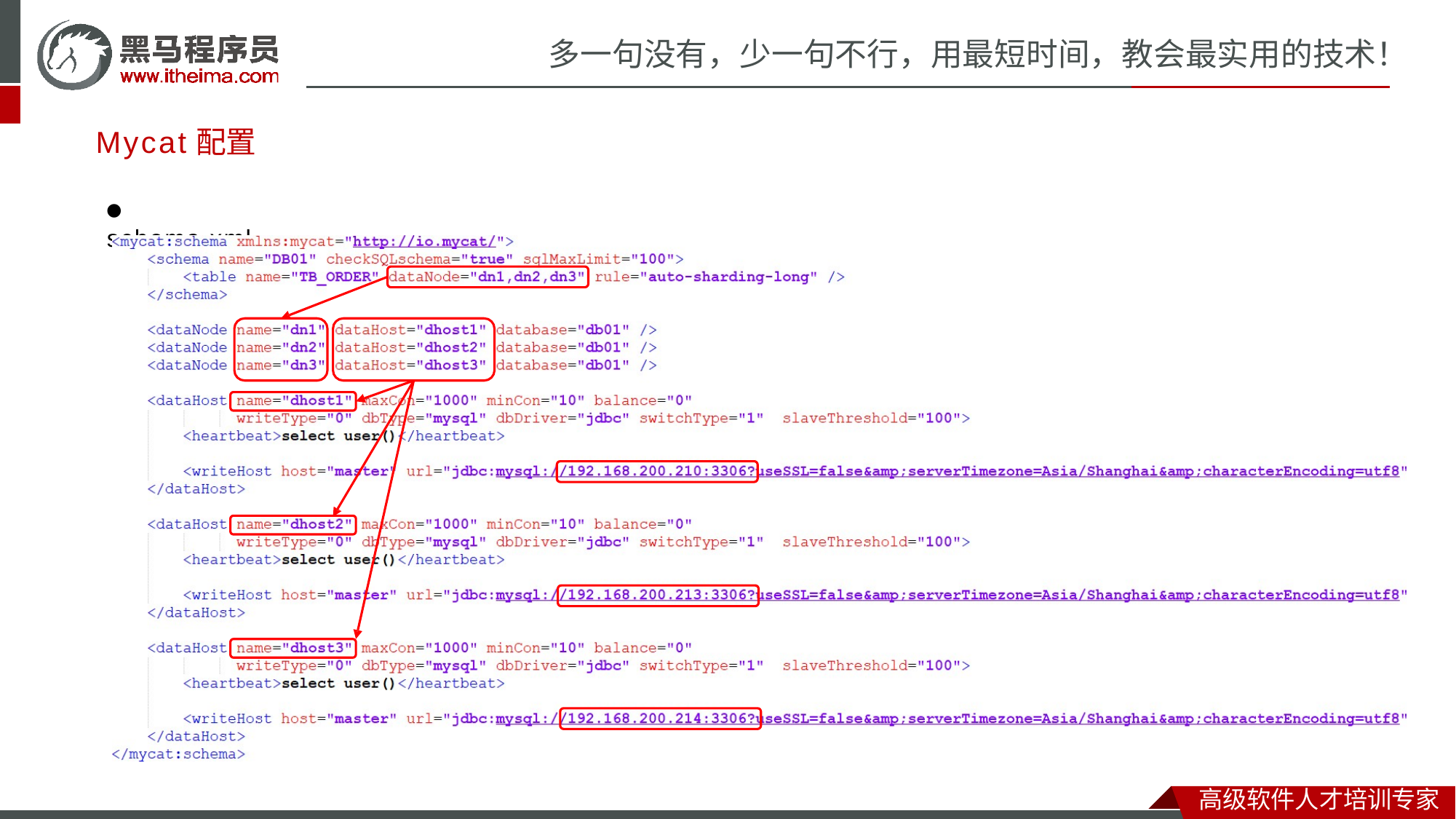

# 多一句没有，少一句不行，用最短时间，教会最实用的技术！

Mycat配置
⚫	schema.xml

高级软件人才培训专家